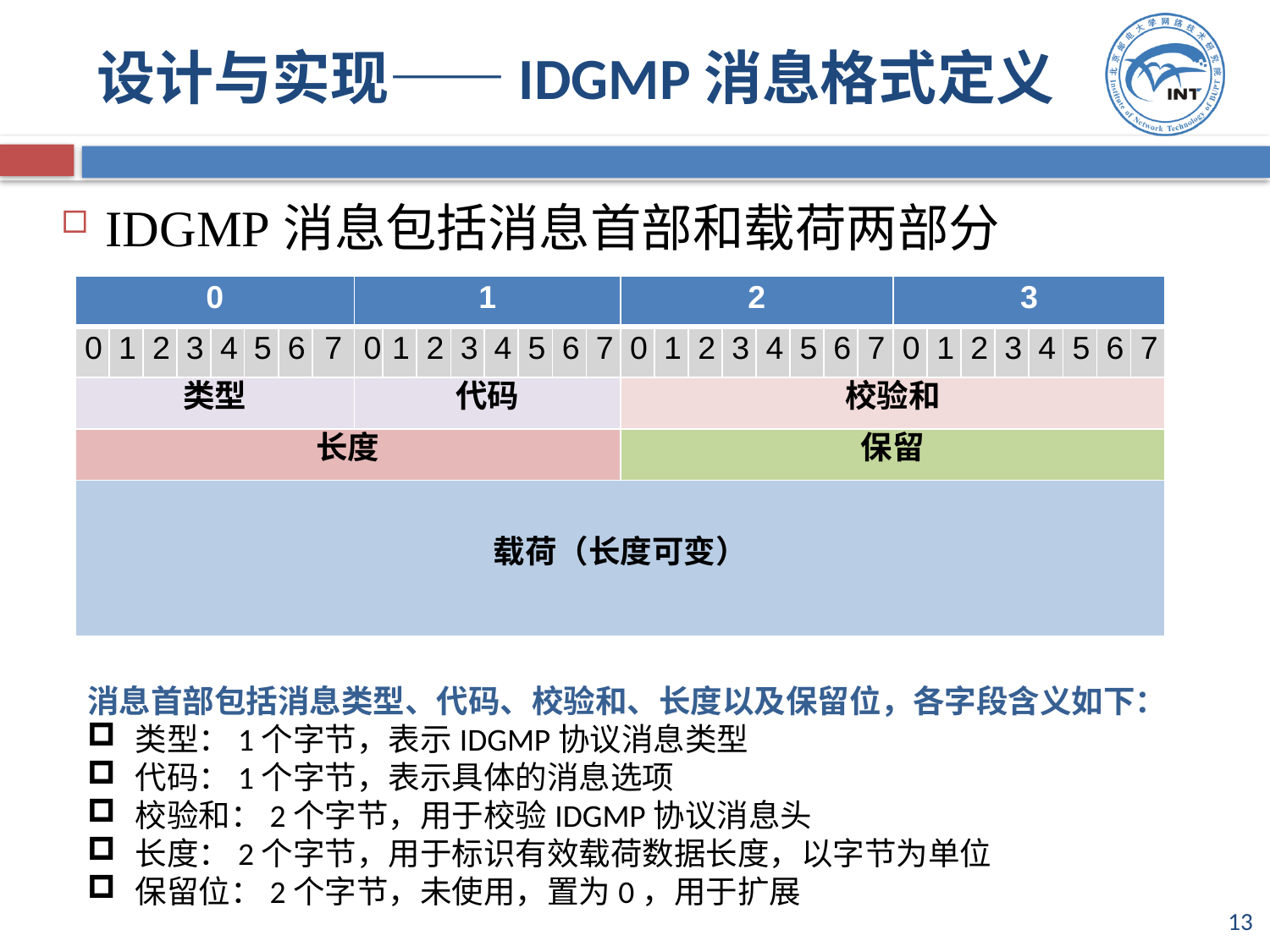

# 设计与实现——IDGMP消息格式定义
IDGMP消息包括消息首部和载荷两部分

| 0 |  |  |  |  |  |  |  | 1 |  |  |  |  |  |  |  | 2 |  |  |  |  |  |  |  | 3 |  |  |  |  |  |  |  |
| --- | --- | --- | --- | --- | --- | --- | --- | --- | --- | --- | --- | --- | --- | --- | --- | --- | --- | --- | --- | --- | --- | --- | --- | --- | --- | --- | --- | --- | --- | --- | --- |
| 0 | 1 | 2 | 3 | 4 | 5 | 6 | 7 | 0 | 1 | 2 | 3 | 4 | 5 | 6 | 7 | 0 | 1 | 2 | 3 | 4 | 5 | 6 | 7 | 0 | 1 | 2 | 3 | 4 | 5 | 6 | 7 |
| 类型 |  |  |  |  |  |  |  | 代码 |  |  |  |  |  |  |  | 校验和 |  |  |  |  |  |  |  |  |  |  |  |  |  |  |  |
| 长度 |  |  |  |  |  |  |  |  |  |  |  |  |  |  |  | 保留 |  |  |  |  |  |  |  |  |  |  |  |  |  |  |  |
| 载荷（长度可变） |  |  |  |  |  |  |  |  |  |  |  |  |  |  |  |  |  |  |  |  |  |  |  |  |  |  |  |  |  |  |  |
消息首部包括消息类型、代码、校验和、长度以及保留位，各字段含义如下：
类型：1个字节，表示IDGMP协议消息类型
代码：1个字节，表示具体的消息选项
校验和：2个字节，用于校验IDGMP协议消息头
长度：2个字节，用于标识有效载荷数据长度，以字节为单位
保留位：2个字节，未使用，置为0，用于扩展

13